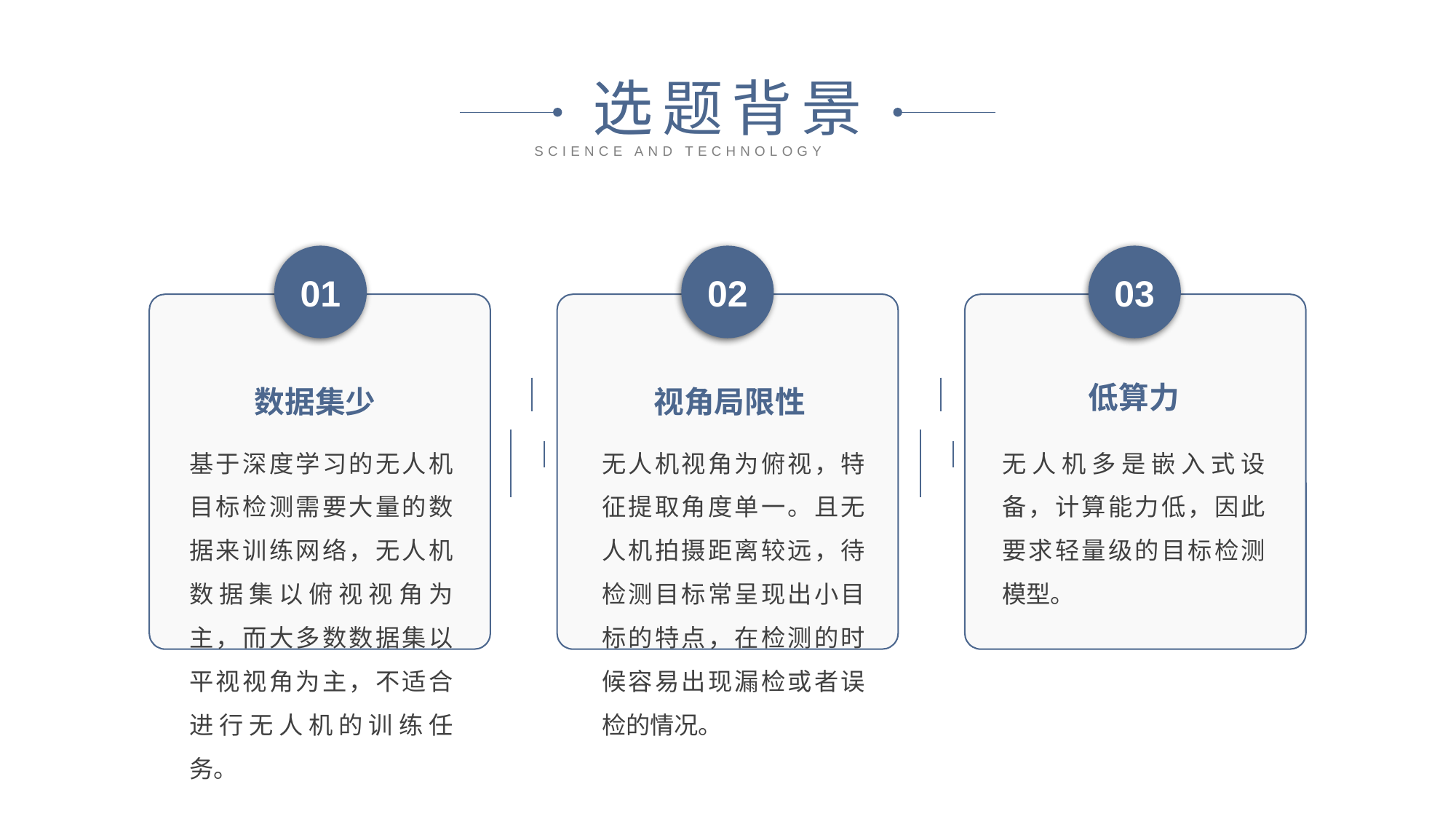

选题背景
SCIENCE AND TECHNOLOGY
01
02
03

低算力
数据集少
视角局限性
基于深度学习的无人机目标检测需要大量的数据来训练网络，无人机数据集以俯视视角为主，而大多数数据集以平视视角为主，不适合进行无人机的训练任务。
无人机视角为俯视，特征提取角度单一。且无人机拍摄距离较远，待检测目标常呈现出小目标的特点，在检测的时候容易出现漏检或者误检的情况。
无人机多是嵌入式设备，计算能力低，因此要求轻量级的目标检测模型。